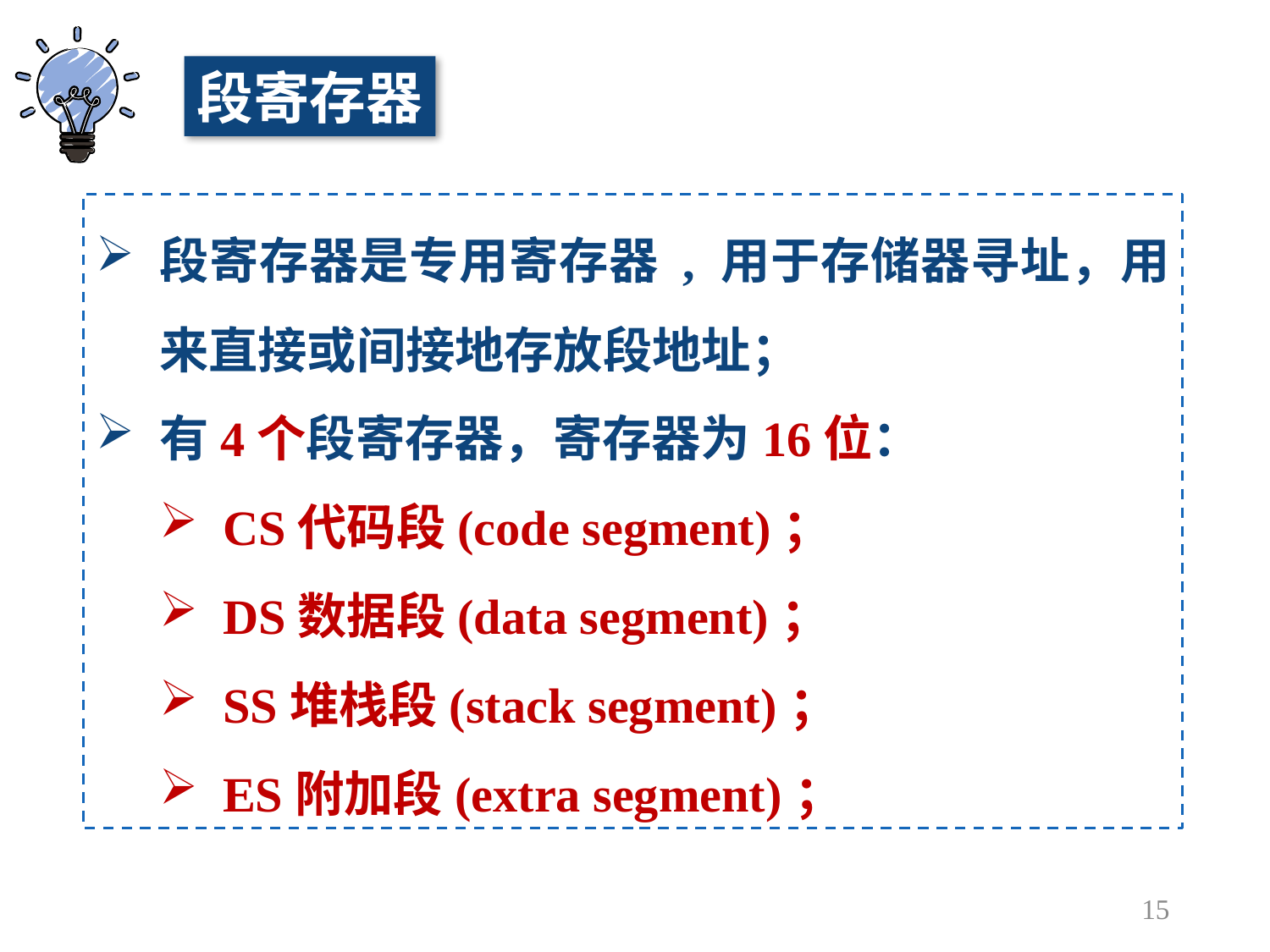

段寄存器
段寄存器是专用寄存器 , 用于存储器寻址，用来直接或间接地存放段地址；
有4个段寄存器，寄存器为16位：
CS代码段(code segment)；
DS数据段(data segment)；
SS堆栈段(stack segment)；
ES附加段(extra segment)；
15